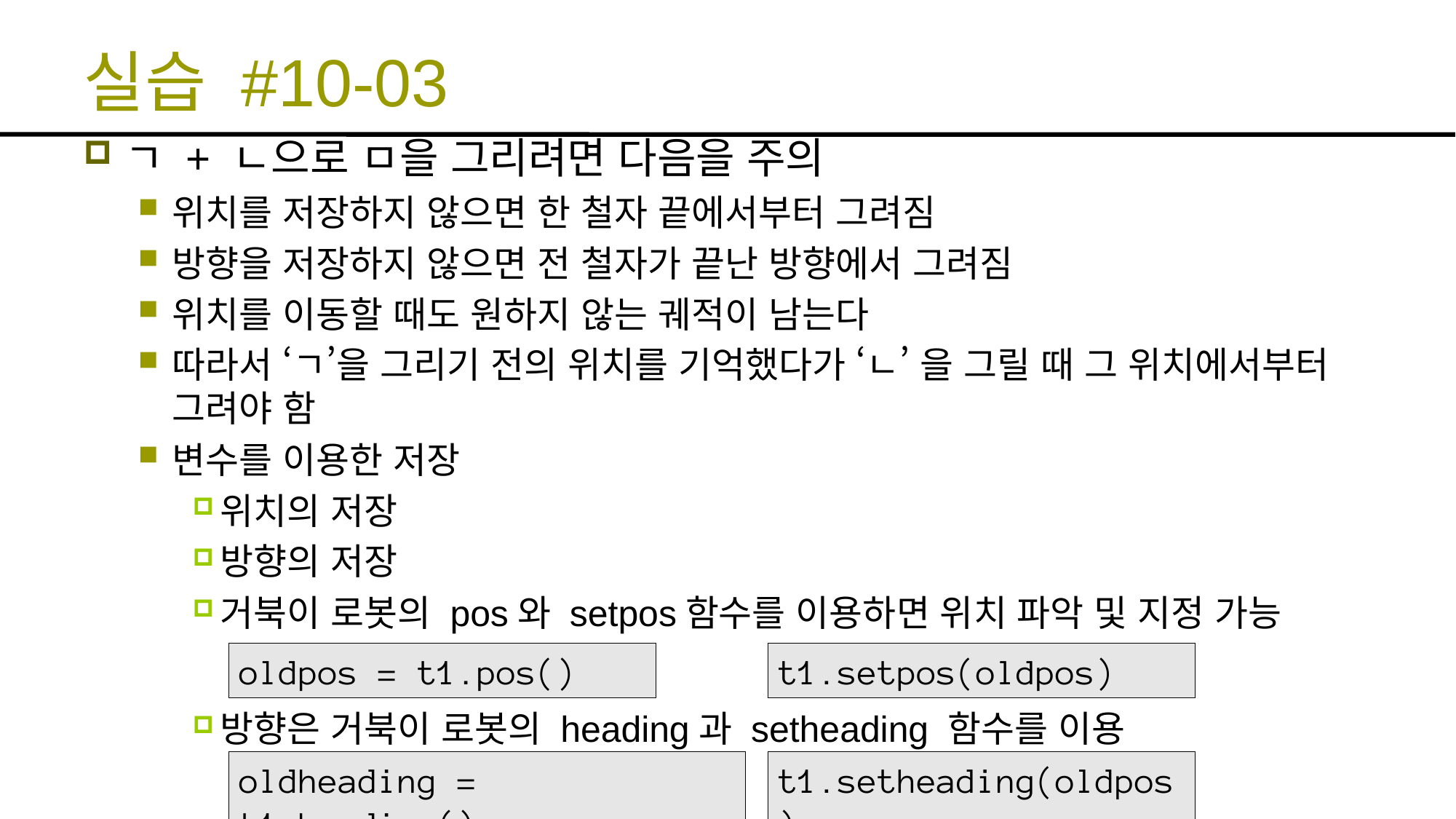

# 실습 #10-03
ㄱ + ㄴ으로 ㅁ을 그리려면 다음을 주의
위치를 저장하지 않으면 한 철자 끝에서부터 그려짐
방향을 저장하지 않으면 전 철자가 끝난 방향에서 그려짐
위치를 이동할 때도 원하지 않는 궤적이 남는다
따라서 ‘ㄱ’을 그리기 전의 위치를 기억했다가 ‘ㄴ’ 을 그릴 때 그 위치에서부터 그려야 함
변수를 이용한 저장
위치의 저장
방향의 저장
거북이 로봇의 pos와 setpos함수를 이용하면 위치 파악 및 지정 가능

방향은 거북이 로봇의 heading과 setheading 함수를 이용

oldpos = t1.pos()
t1.setpos(oldpos)
oldheading = t1.heading()
t1.setheading(oldpos)